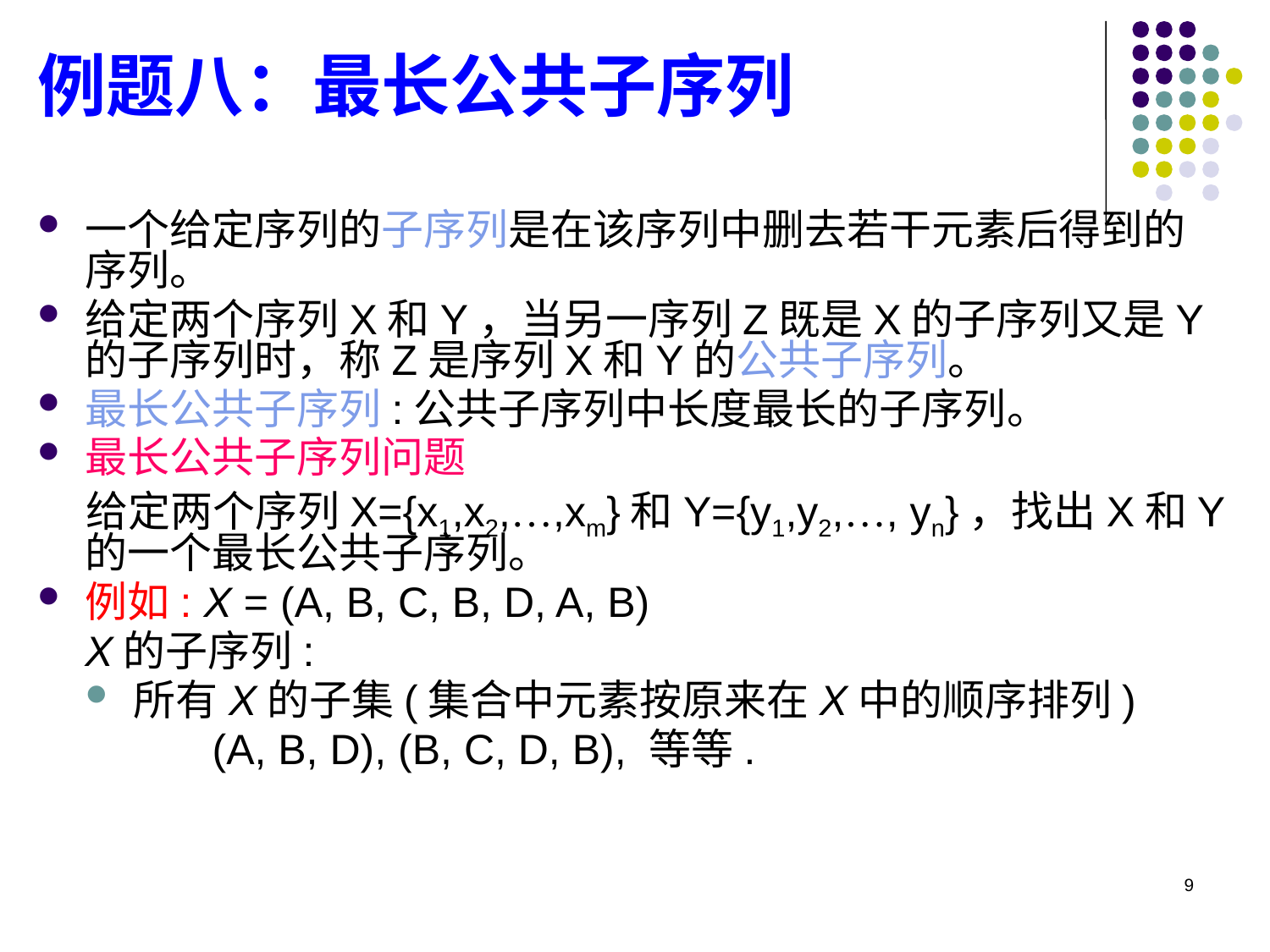

# 例题八：最长公共子序列
一个给定序列的子序列是在该序列中删去若干元素后得到的序列。
给定两个序列X和Y，当另一序列Z既是X的子序列又是Y的子序列时，称Z是序列X和Y的公共子序列。
最长公共子序列:公共子序列中长度最长的子序列。
最长公共子序列问题
    给定两个序列X={x1,x2,…,xm}和Y={y1,y2,…, yn}，找出X和Y的一个最长公共子序列。
例如: X = (A, B, C, B, D, A, B)
    X的子序列:
所有X的子集(集合中元素按原来在X中的顺序排列)
	 	(A, B, D), (B, C, D, B), 等等.
9